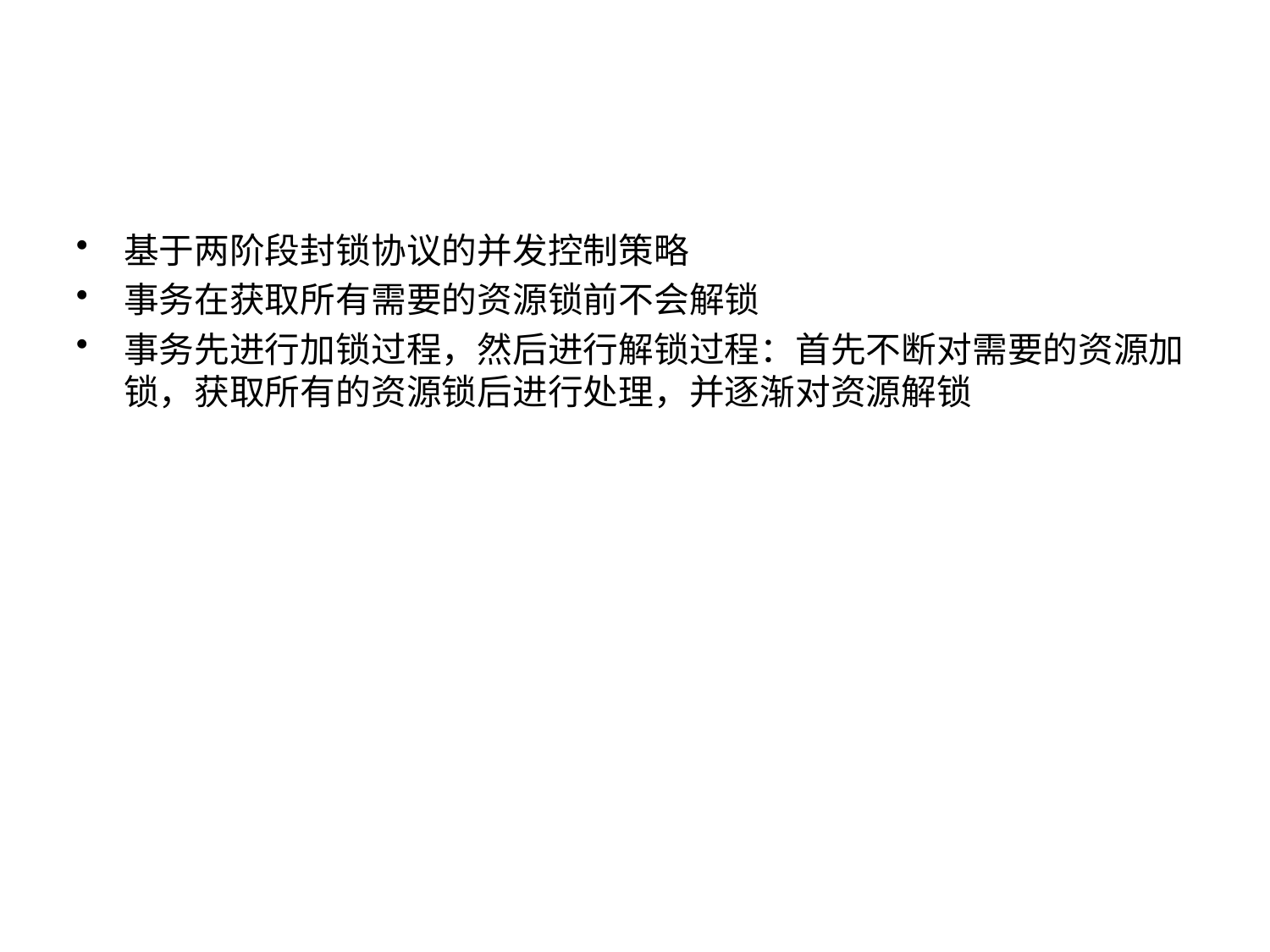

#
基于两阶段封锁协议的并发控制策略
事务在获取所有需要的资源锁前不会解锁
事务先进行加锁过程，然后进行解锁过程：首先不断对需要的资源加锁，获取所有的资源锁后进行处理，并逐渐对资源解锁